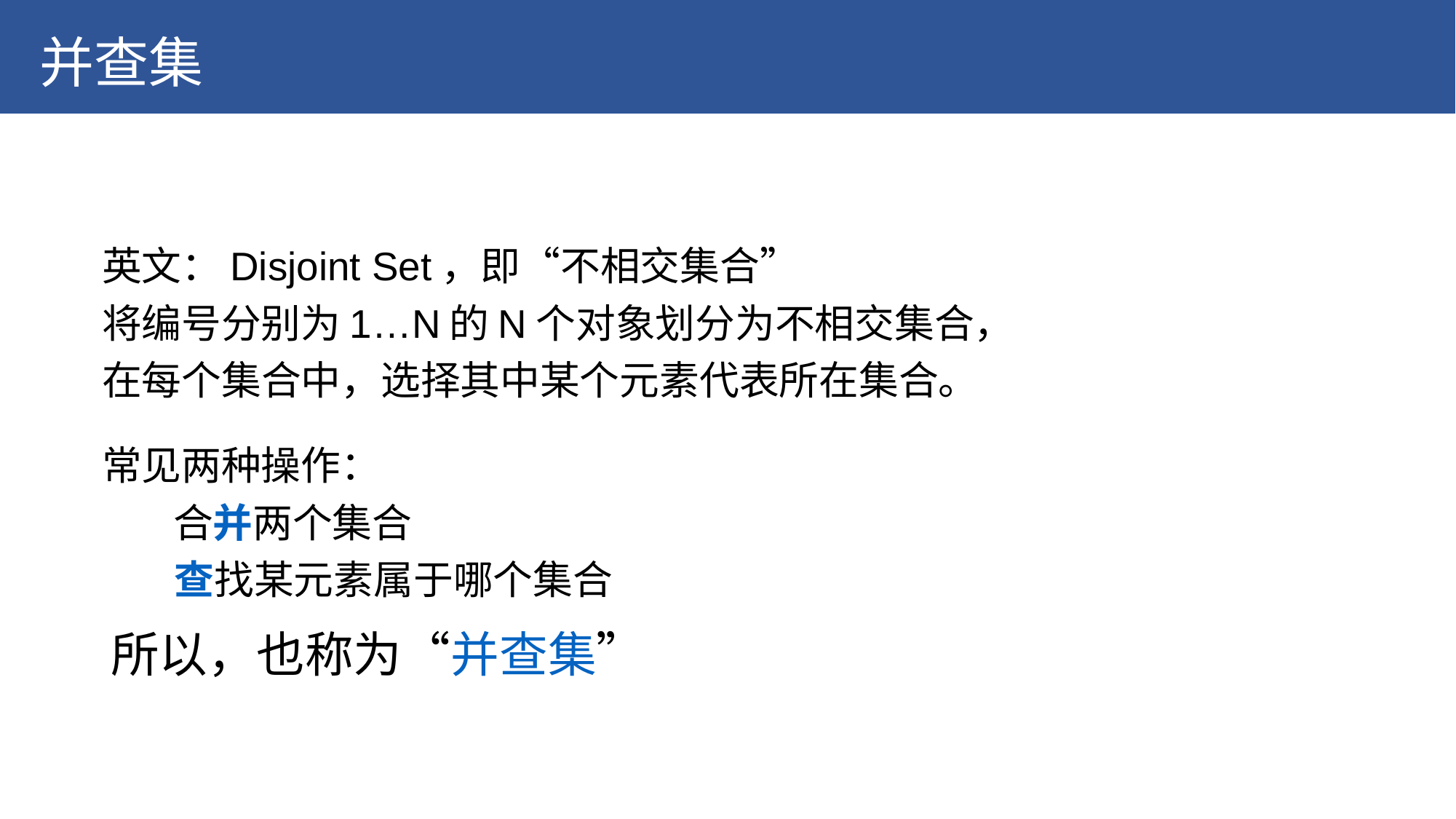

并查集
英文：Disjoint Set，即“不相交集合”
将编号分别为1…N的N个对象划分为不相交集合，
在每个集合中，选择其中某个元素代表所在集合。

常见两种操作：
       合并两个集合
       查找某元素属于哪个集合
所以，也称为“并查集”